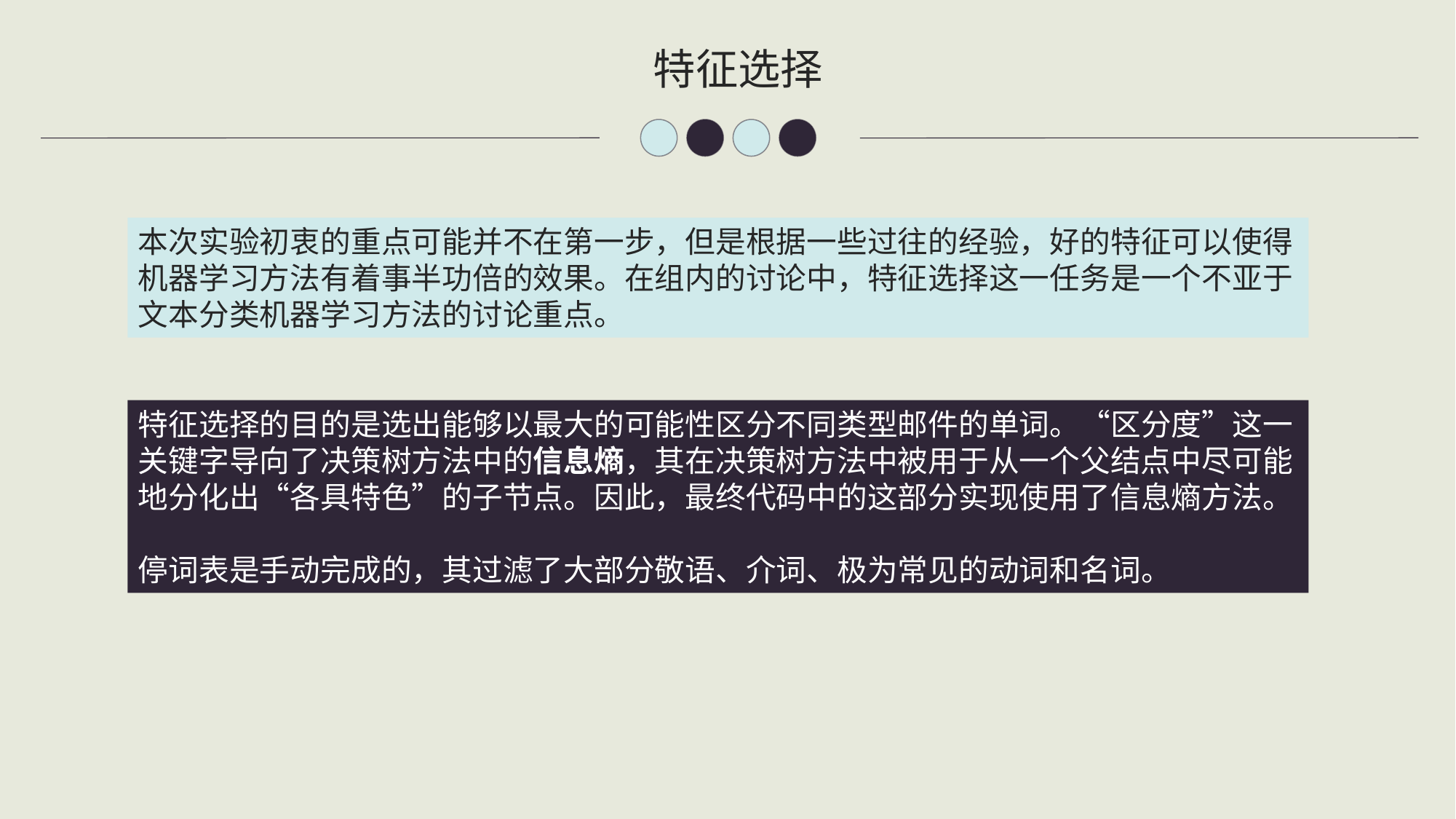

特征选择

本次实验初衷的重点可能并不在第一步，但是根据一些过往的经验，好的特征可以使得机器学习方法有着事半功倍的效果。在组内的讨论中，特征选择这一任务是一个不亚于文本分类机器学习方法的讨论重点。
特征选择的目的是选出能够以最大的可能性区分不同类型邮件的单词。“区分度”这一关键字导向了决策树方法中的信息熵，其在决策树方法中被用于从一个父结点中尽可能地分化出“各具特色”的子节点。因此，最终代码中的这部分实现使用了信息熵方法。

停词表是手动完成的，其过滤了大部分敬语、介词、极为常见的动词和名词。